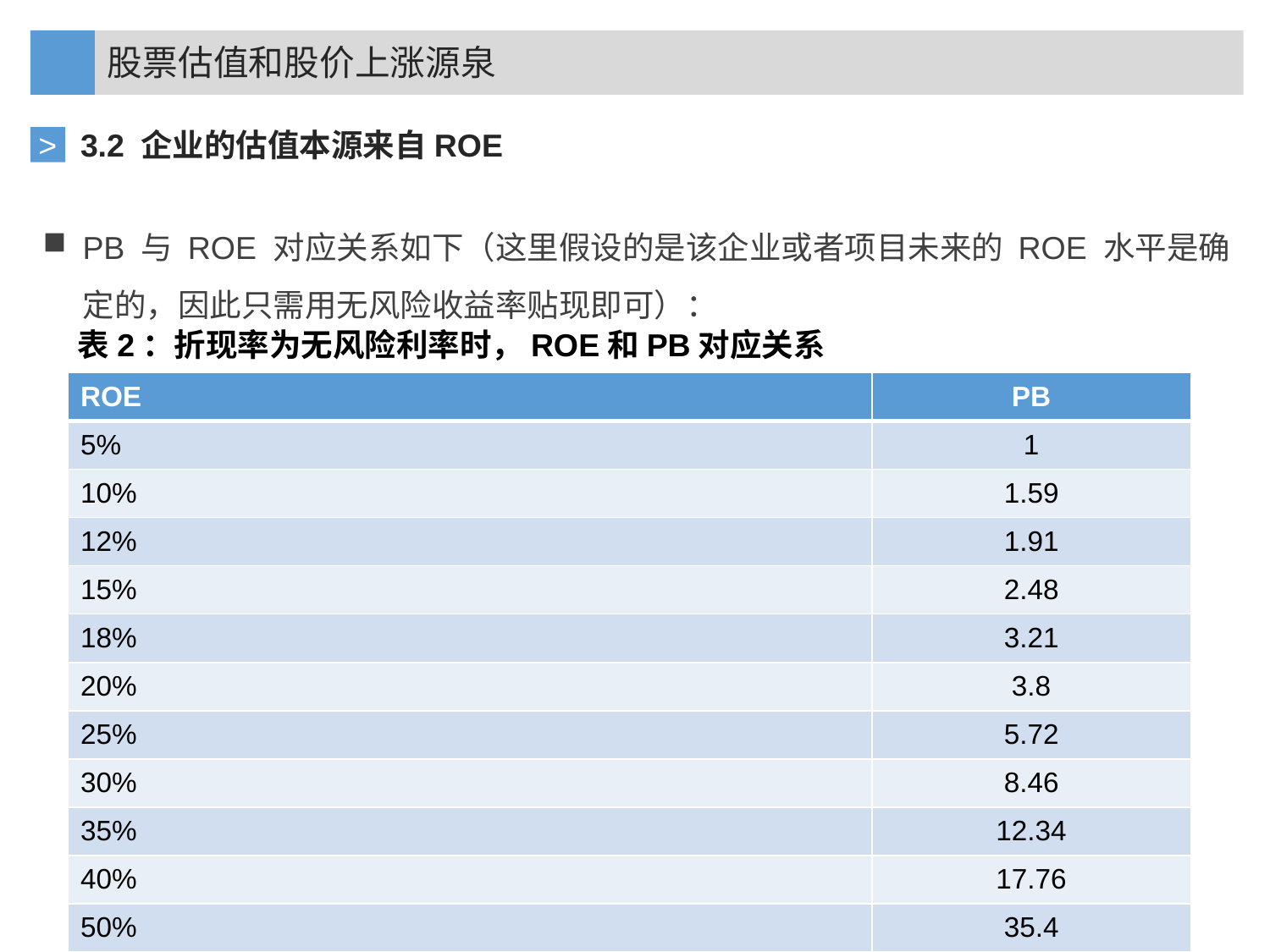

股票估值和股价上涨源泉
3.2 企业的估值本源来自ROE
>
PB 与 ROE 对应关系如下（这里假设的是该企业或者项目未来的 ROE 水平是确定的，因此只需用无风险收益率贴现即可）：
表2：折现率为无风险利率时，ROE和PB对应关系
| ROE | PB |
| --- | --- |
| 5% | 1 |
| 10% | 1.59 |
| 12% | 1.91 |
| 15% | 2.48 |
| 18% | 3.21 |
| 20% | 3.8 |
| 25% | 5.72 |
| 30% | 8.46 |
| 35% | 12.34 |
| 40% | 17.76 |
| 50% | 35.4 |